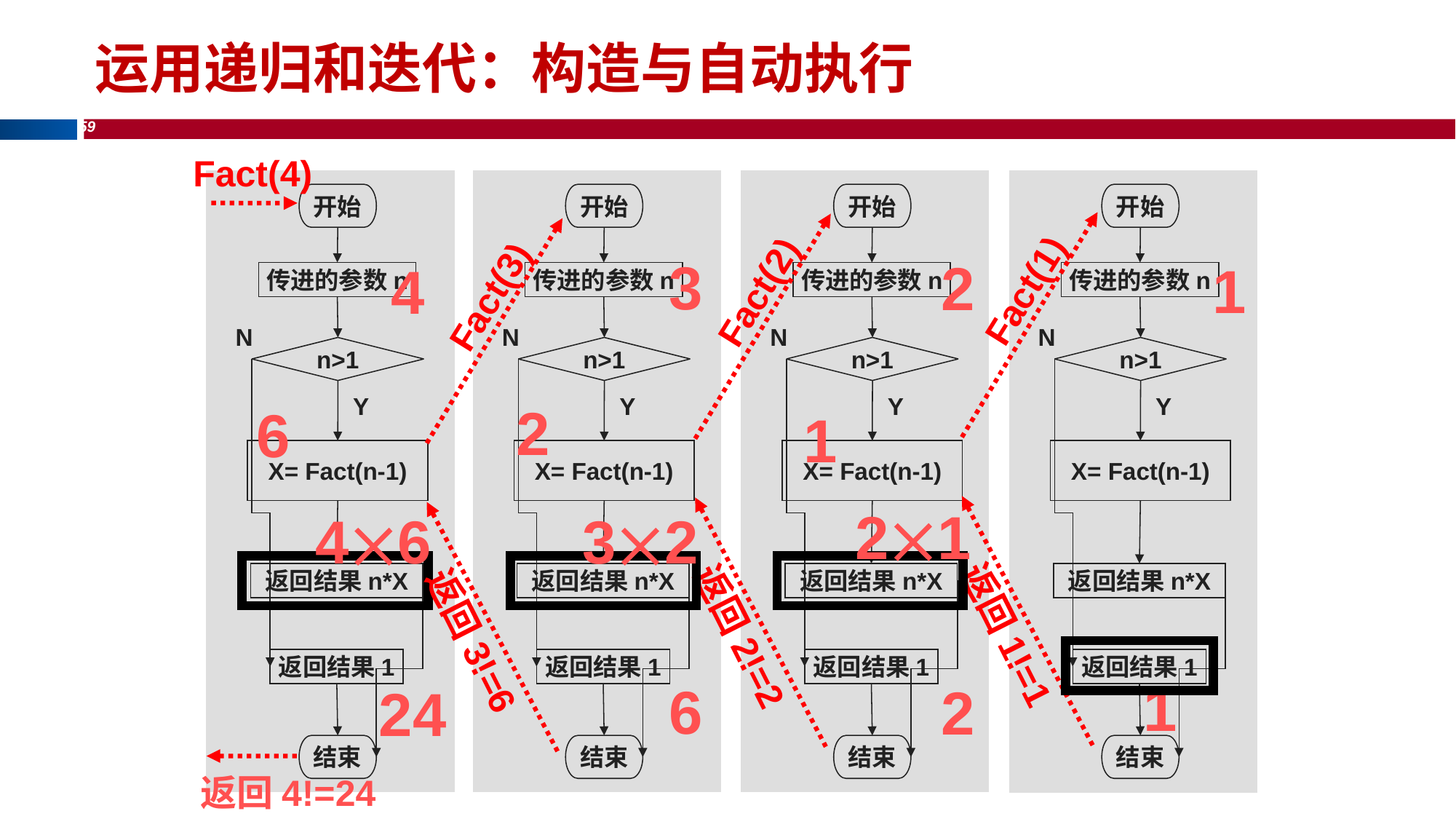

运用递归和迭代
(3)递归与迭代程序的执行
运用递归和迭代：构造与自动执行
Fact(4)

开始
传进的参数n
N
n>1
Y
X= Fact(n-1)
返回结果n*X
返回结果1
结束

开始
传进的参数n
N
n>1
Y
X= Fact(n-1)
返回结果n*X
返回结果1
结束

开始
传进的参数n
N
n>1
Y
X= Fact(n-1)
返回结果n*X
返回结果1
结束

开始
传进的参数n
N
n>1
Y
X= Fact(n-1)
返回结果n*X
返回结果1
结束

3
2
1
4
Fact(1)
Fact(2)
Fact(3)
2
6
1
2×1

4×6
3×2

返回1!=1
返回2!=2
返回3!=6

1
6
2
24

返回4!=24